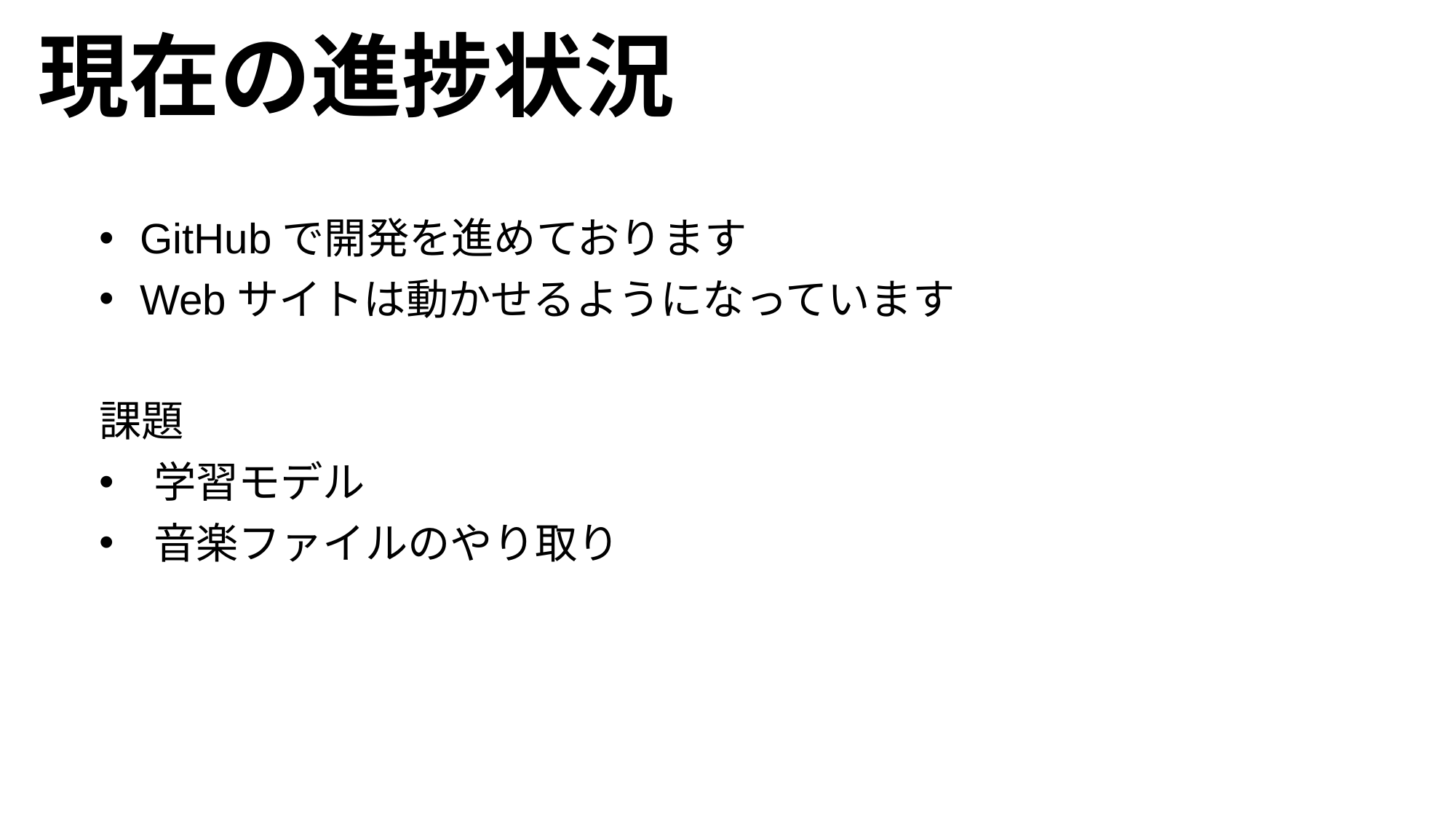

# 現在の進捗状況
GitHubで開発を進めております
Webサイトは動かせるようになっています

課題
学習モデル
音楽ファイルのやり取り